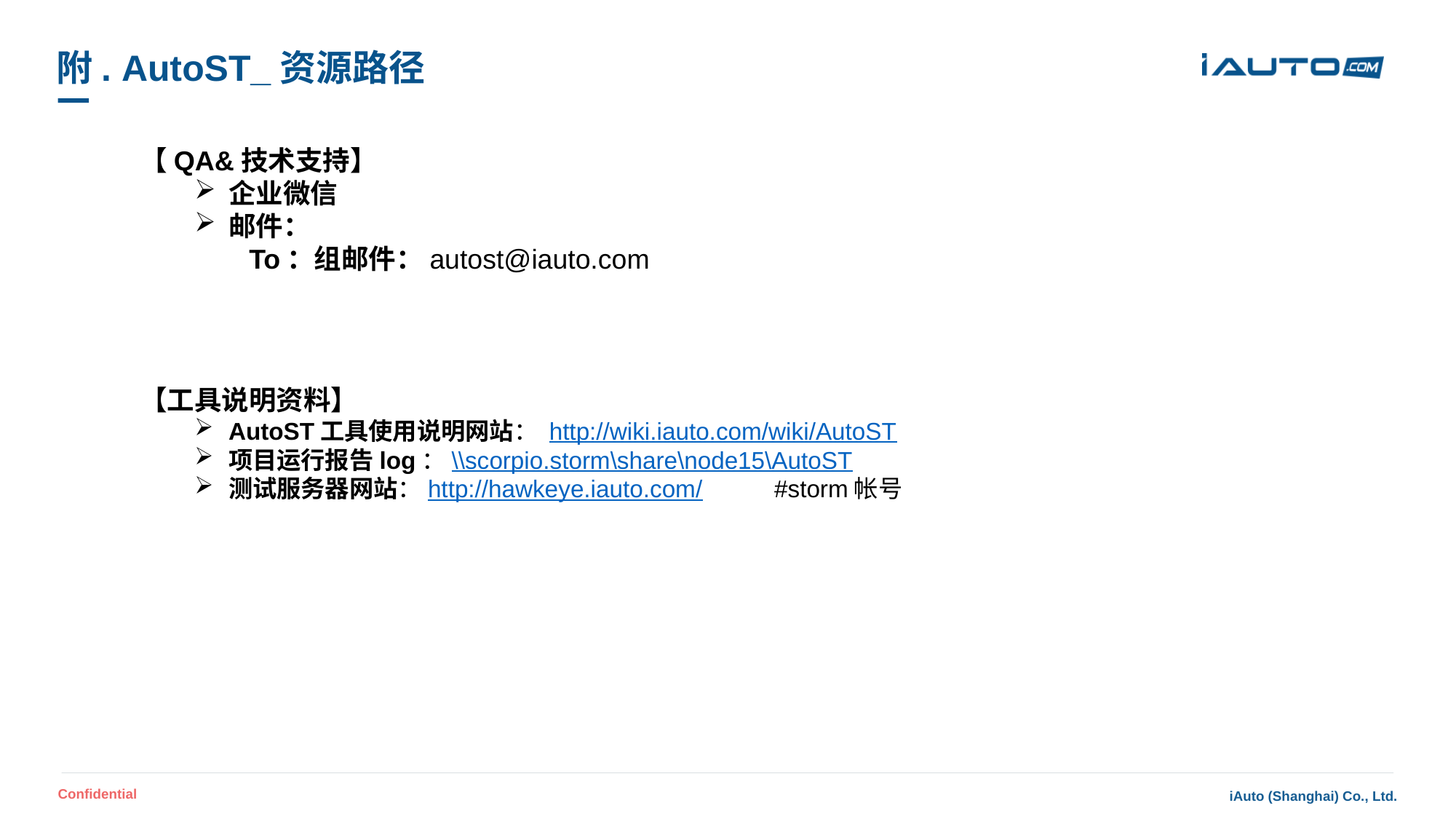

# 附. AutoST_资源路径
【QA&技术支持】
企业微信
邮件：
	To：组邮件：autost@iauto.com
【工具说明资料】
AutoST工具使用说明网站： http://wiki.iauto.com/wiki/AutoST
项目运行报告log：\\scorpio.storm\share\node15\AutoST
测试服务器网站：http://hawkeye.iauto.com/	#storm帐号